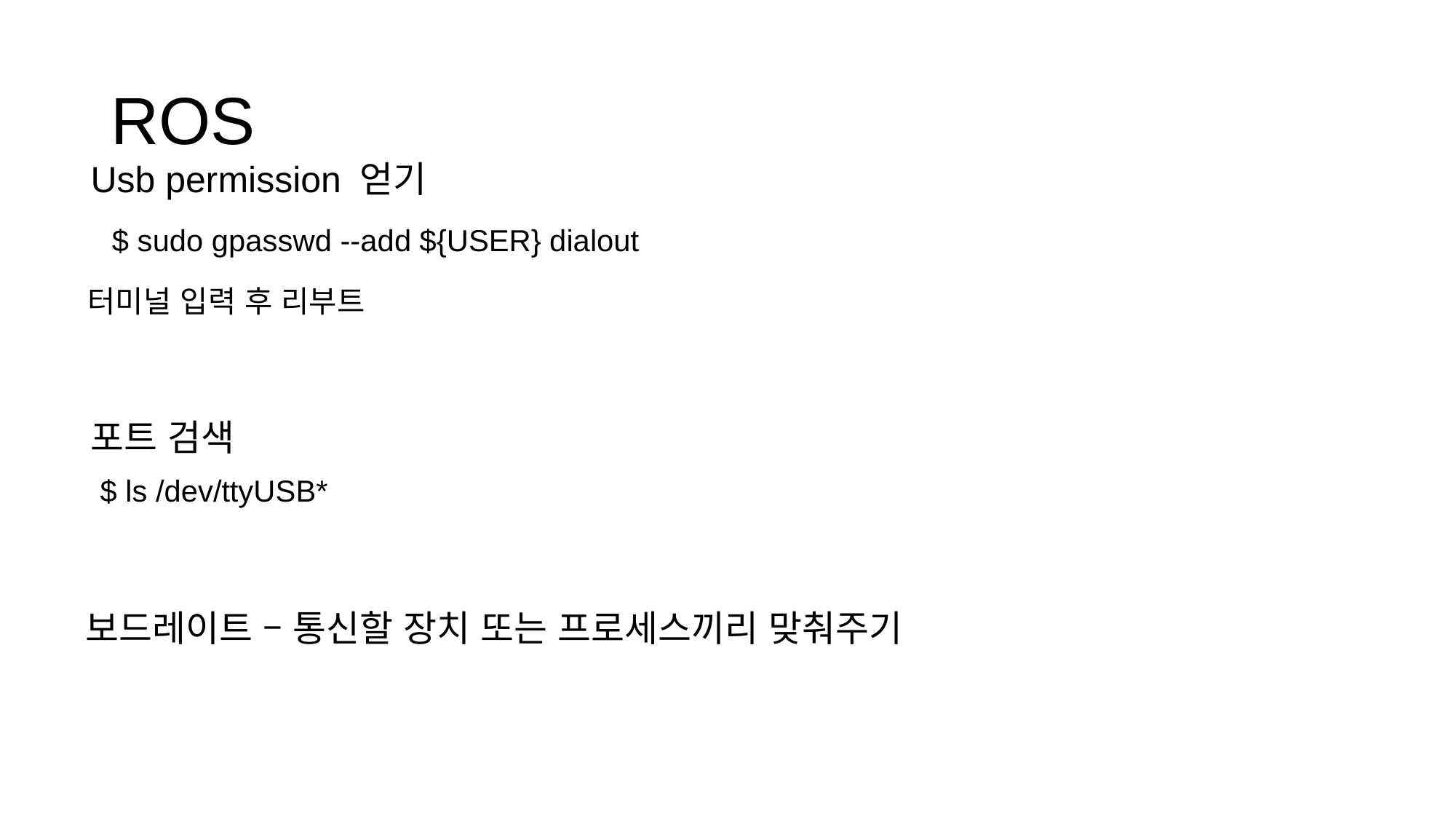

# ROS
Usb permission 얻기
$ sudo gpasswd --add ${USER} dialout
터미널 입력 후 리부트
포트 검색
$ ls /dev/ttyUSB*
보드레이트 – 통신할 장치 또는 프로세스끼리 맞춰주기